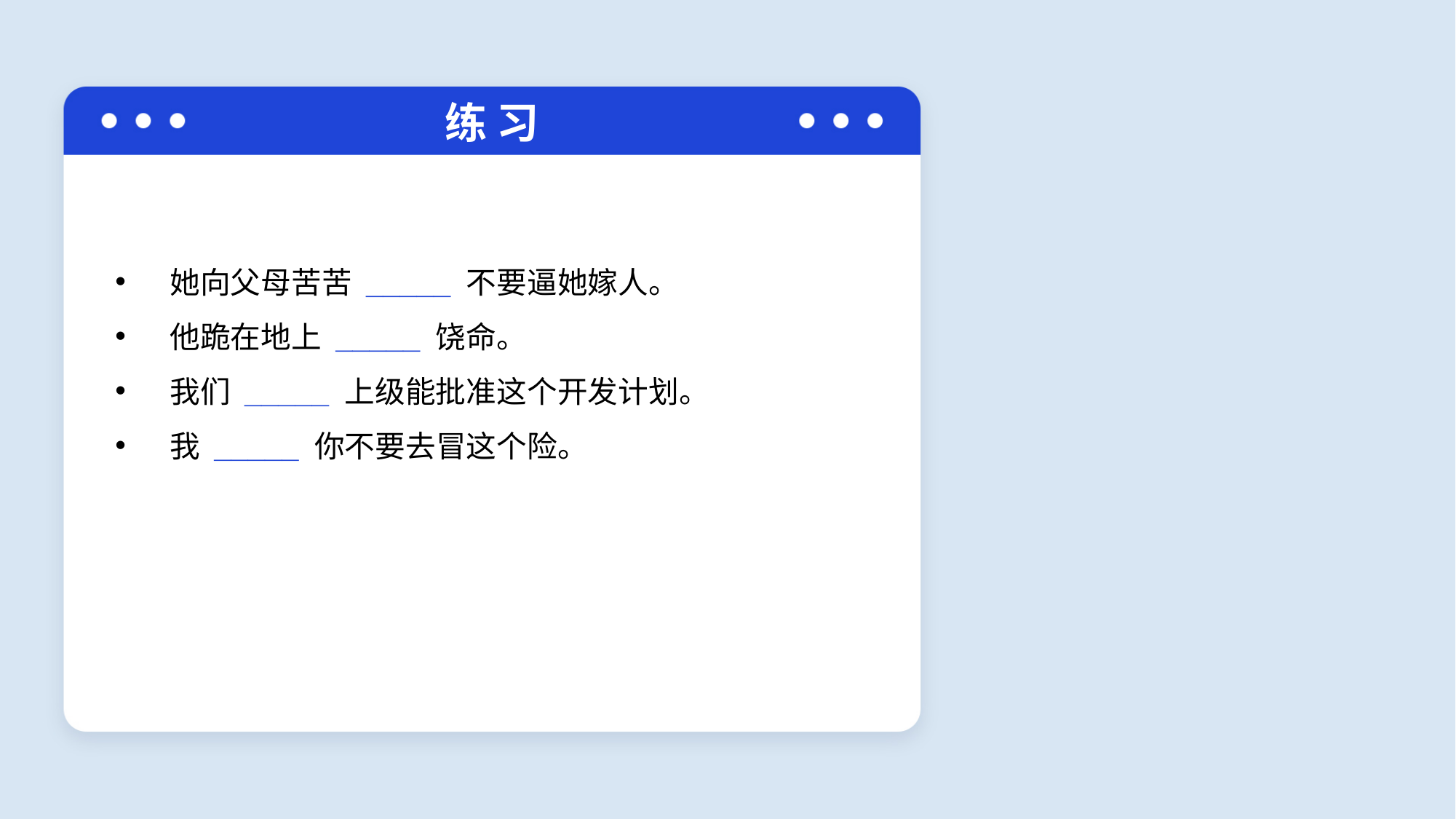

练 习
她向父母苦苦 _____ 不要逼她嫁人。
他跪在地上 _____ 饶命。
我们 _____ 上级能批准这个开发计划。
我 _____ 你不要去冒这个险。